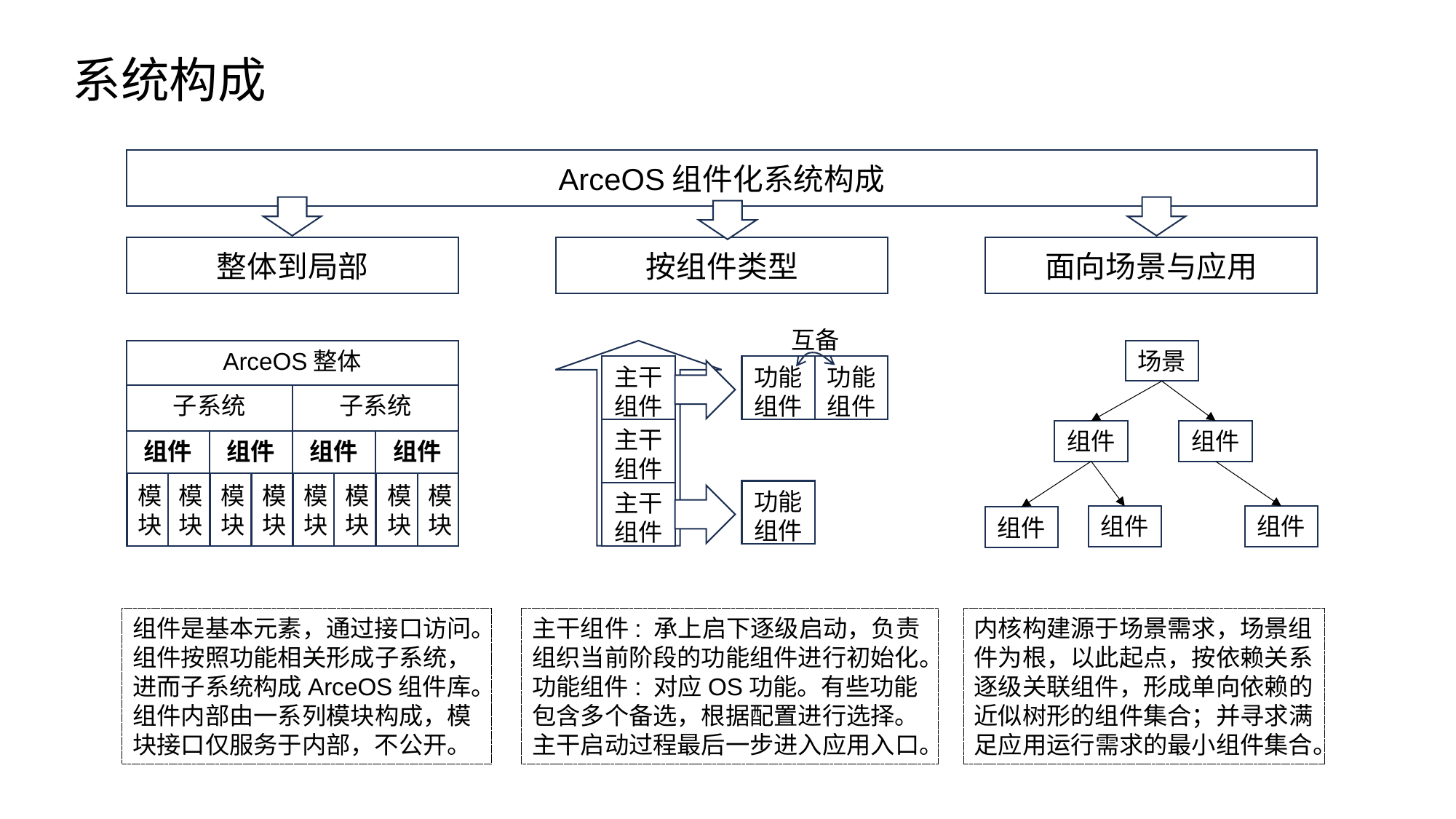

系统构成
ArceOS组件化系统构成

整体到局部
按组件类型
面向场景与应用
互备
ArceOS整体
子系统
组件
模块
模块
组件
模块
模块
子系统
组件
模块
模块
组件
模块
模块

场景

主干组件
功能组件
功能组件

主干组件
组件
组件
功能组件
主干组件

组件
组件
组件
组件是基本元素，通过接口访问。
组件按照功能相关形成子系统，进而子系统构成ArceOS组件库。
组件内部由一系列模块构成，模块接口仅服务于内部，不公开。
内核构建源于场景需求，场景组件为根，以此起点，按依赖关系逐级关联组件，形成单向依赖的近似树形的组件集合；并寻求满足应用运行需求的最小组件集合。
主干组件: 承上启下逐级启动，负责组织当前阶段的功能组件进行初始化。功能组件: 对应OS功能。有些功能包含多个备选，根据配置进行选择。
主干启动过程最后一步进入应用入口。